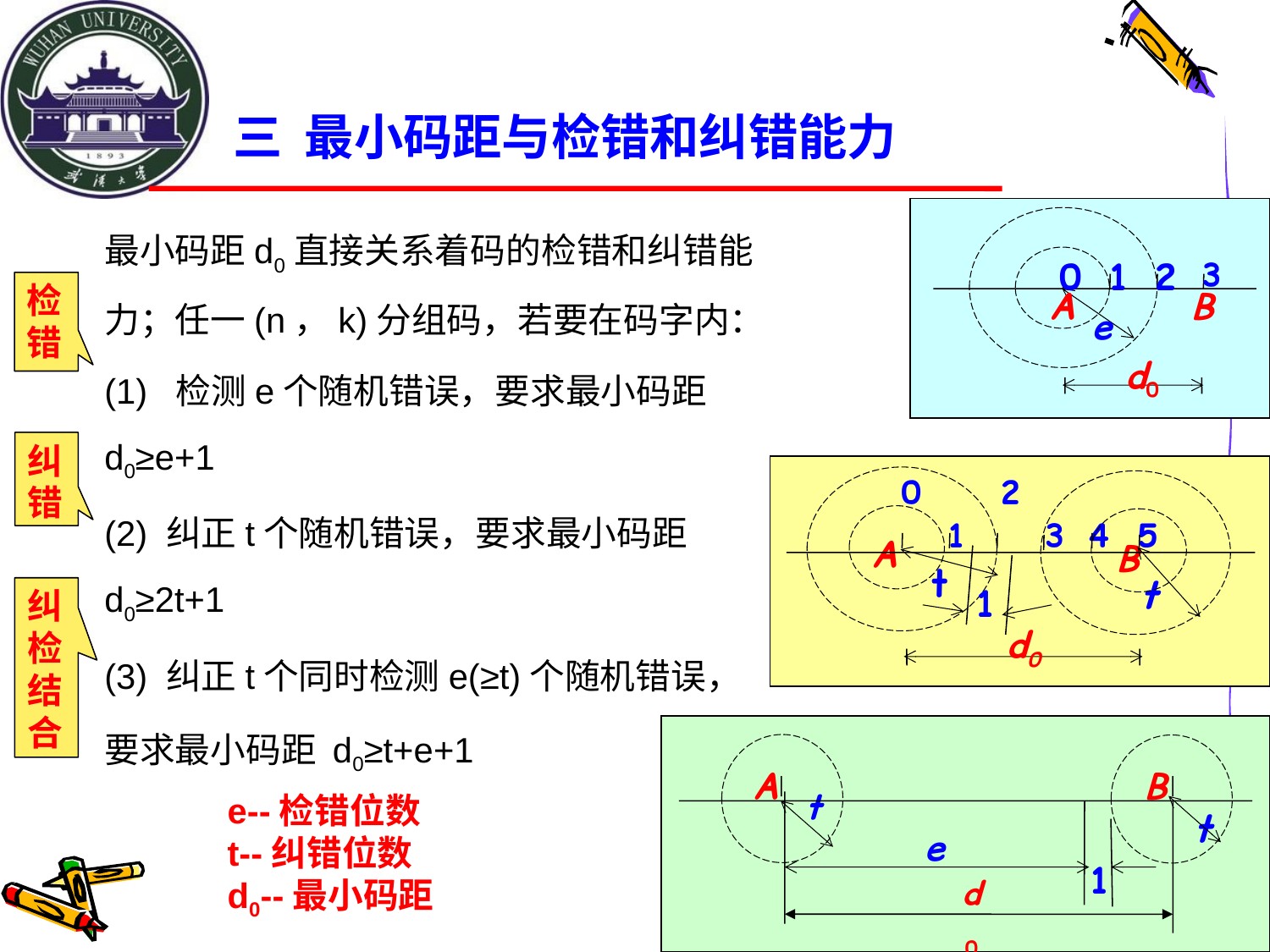

三  最小码距与检错和纠错能力
最小码距d0直接关系着码的检错和纠错能力；任一(n，k)分组码，若要在码字内：
(1)  检测e个随机错误，要求最小码距d0≥e+1
(2) 纠正t个随机错误，要求最小码距d0≥2t+1
(3) 纠正t个同时检测e(≥t)个随机错误，
要求最小码距 d0≥t+e+1

0
1
2
3

e
d0

A
B
检错
纠错

0
2

1
3
4

5
A
B

t
t
d0

1
纠检结合

A
B

t

t

e
1

d0

e--检错位数
t--纠错位数
d0--最小码距